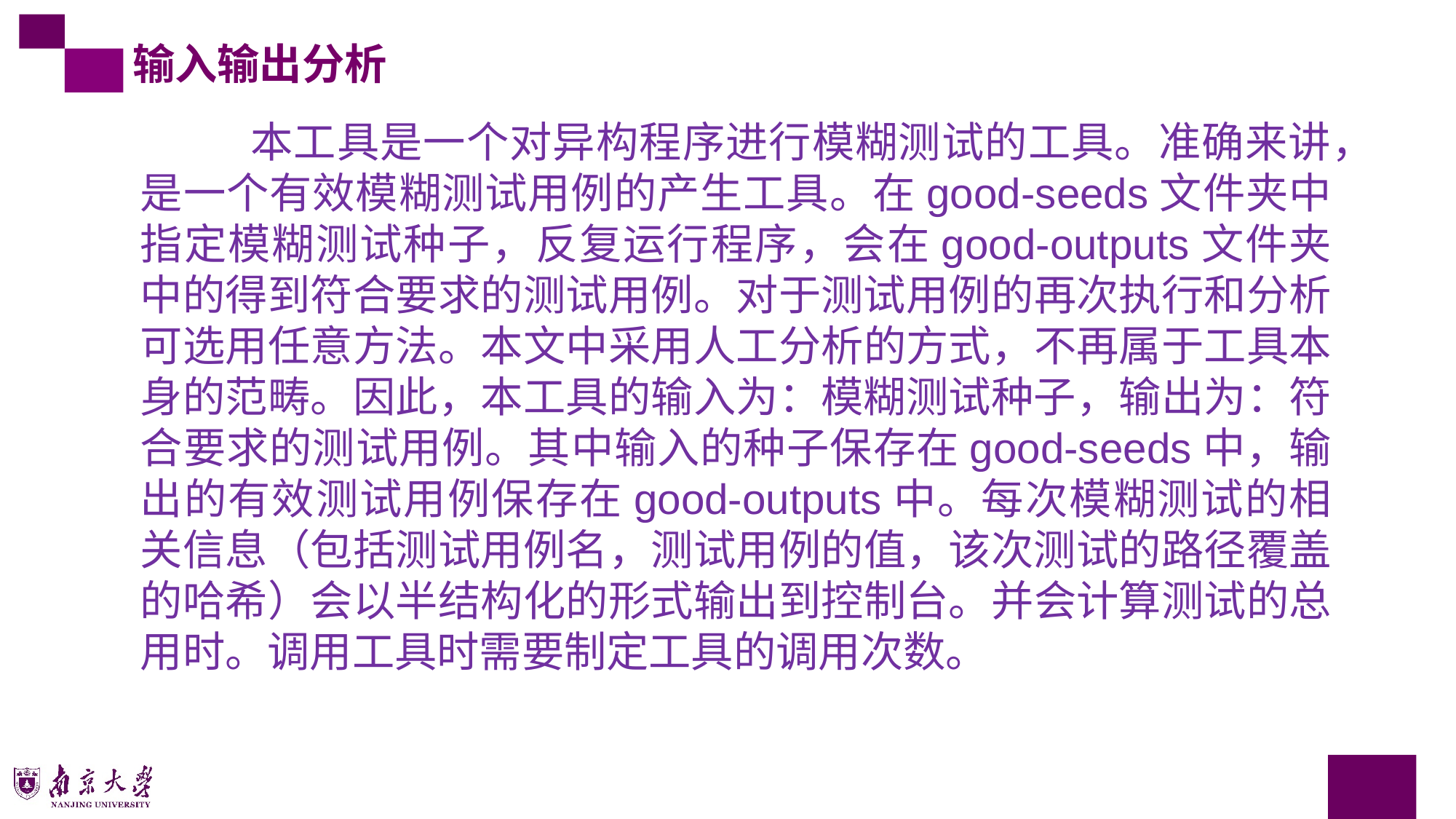

输入输出分析
	本工具是一个对异构程序进行模糊测试的工具。准确来讲，是一个有效模糊测试用例的产生工具。在good-seeds文件夹中指定模糊测试种子，反复运行程序，会在good-outputs文件夹中的得到符合要求的测试用例。对于测试用例的再次执行和分析可选用任意方法。本文中采用人工分析的方式，不再属于工具本身的范畴。因此，本工具的输入为：模糊测试种子，输出为：符合要求的测试用例。其中输入的种子保存在good-seeds中，输出的有效测试用例保存在good-outputs中。每次模糊测试的相关信息（包括测试用例名，测试用例的值，该次测试的路径覆盖的哈希）会以半结构化的形式输出到控制台。并会计算测试的总用时。调用工具时需要制定工具的调用次数。
24